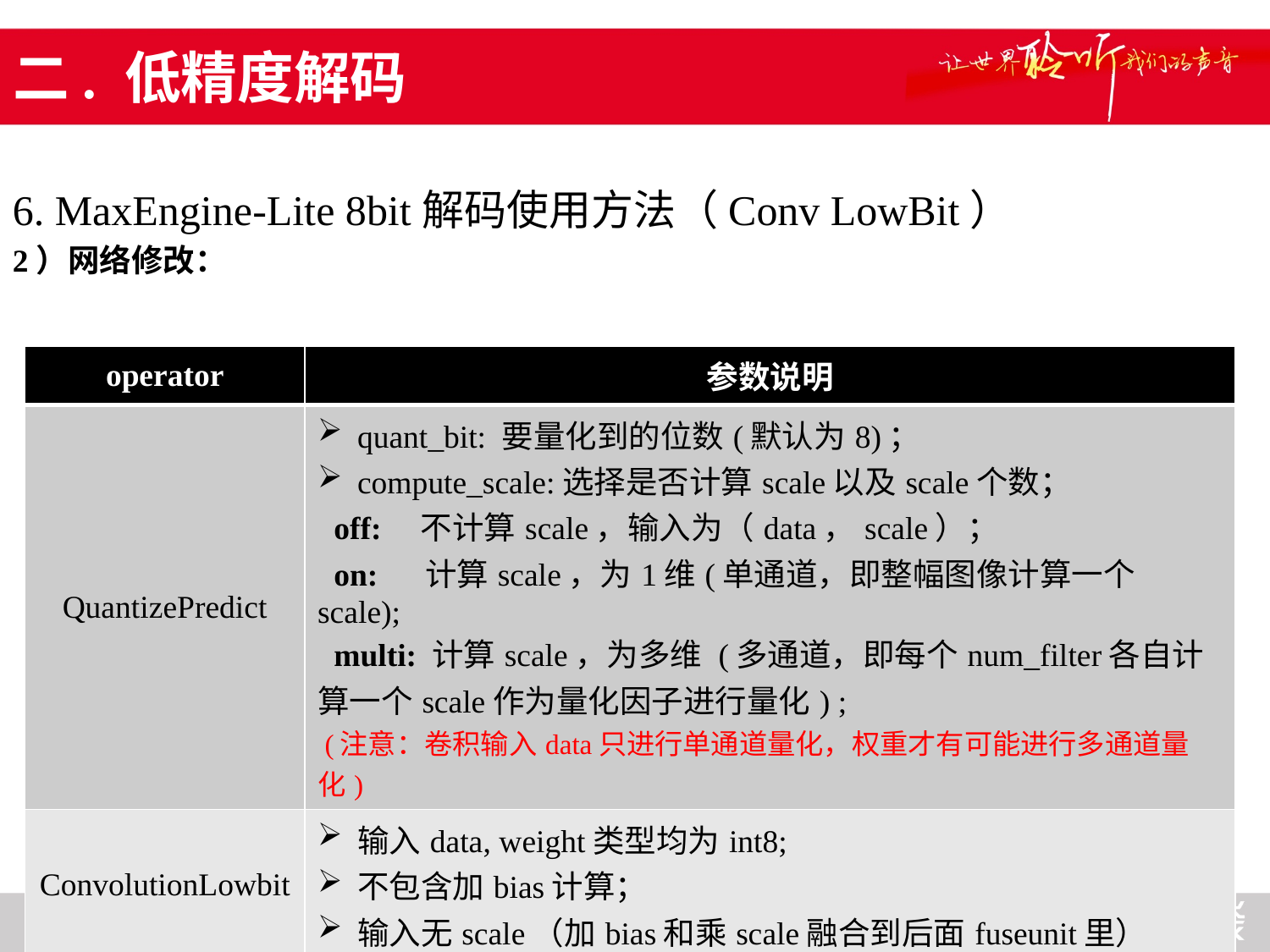

# 二. 低精度解码
6. MaxEngine-Lite 8bit解码使用方法（Conv LowBit）
2）网络修改：
| operator | 参数说明 |
| --- | --- |
| QuantizePredict | quant\_bit: 要量化到的位数(默认为8)； compute\_scale:选择是否计算scale以及scale个数； off: 不计算scale，输入为（data，scale）； on: 计算scale，为1维(单通道，即整幅图像计算一个scale); multi: 计算scale，为多维 (多通道，即每个num\_filter各自计算一个scale作为量化因子进行量化) ; (注意：卷积输入data只进行单通道量化，权重才有可能进行多通道量化) |
| ConvolutionLowbit | 输入data, weight类型均为int8; 不包含加bias计算； 输入无scale（加bias和乘scale融合到后面fuseunit里） |
21